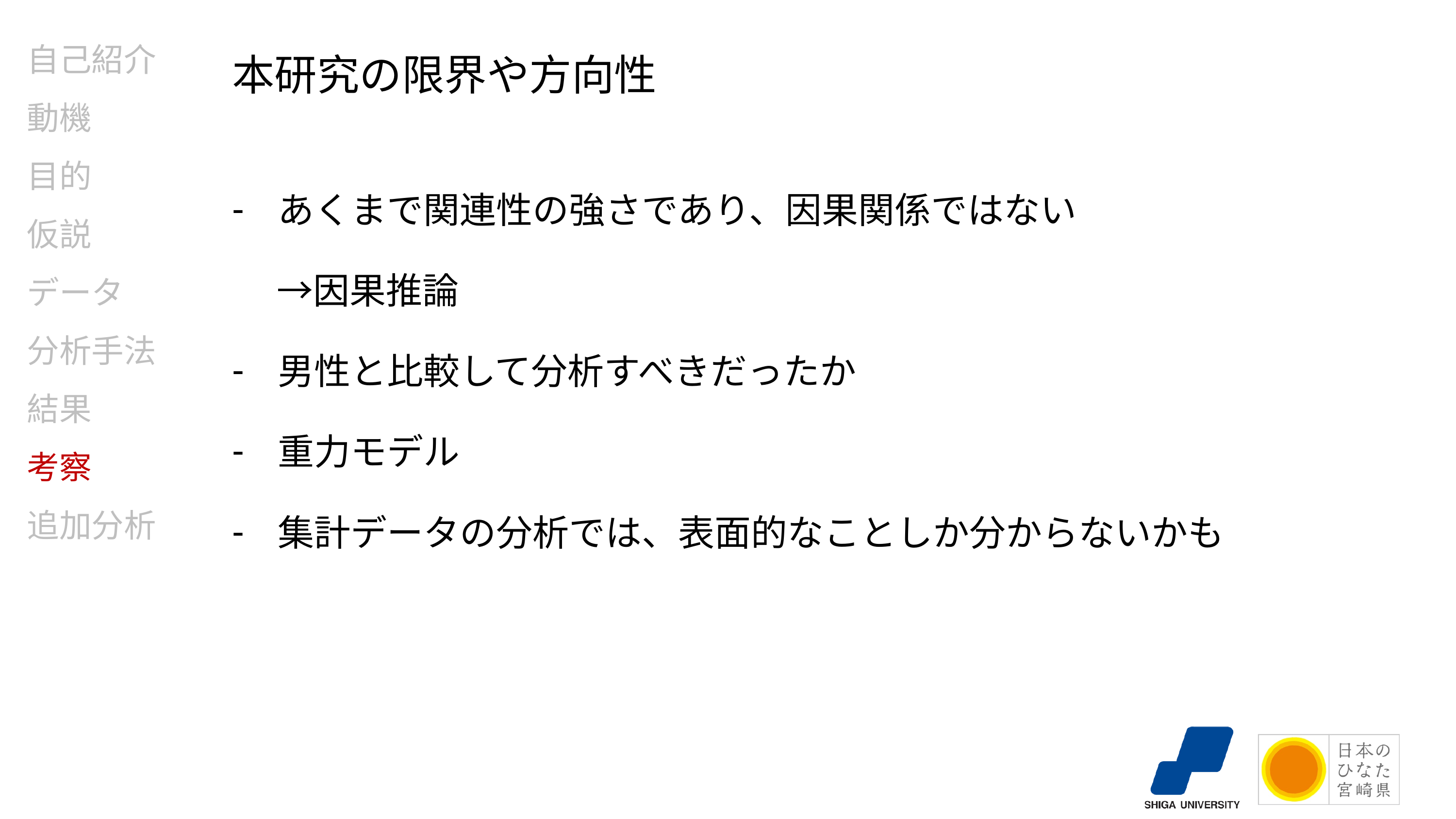

# 自己紹介 動機 目的 仮説 データ 分析手法 結果 考察 追加分析
本研究の限界や方向性

あくまで関連性の強さであり、因果関係ではない
　 →因果推論
男性と比較して分析すべきだったか
重力モデル
集計データの分析では、表面的なことしか分からないかも